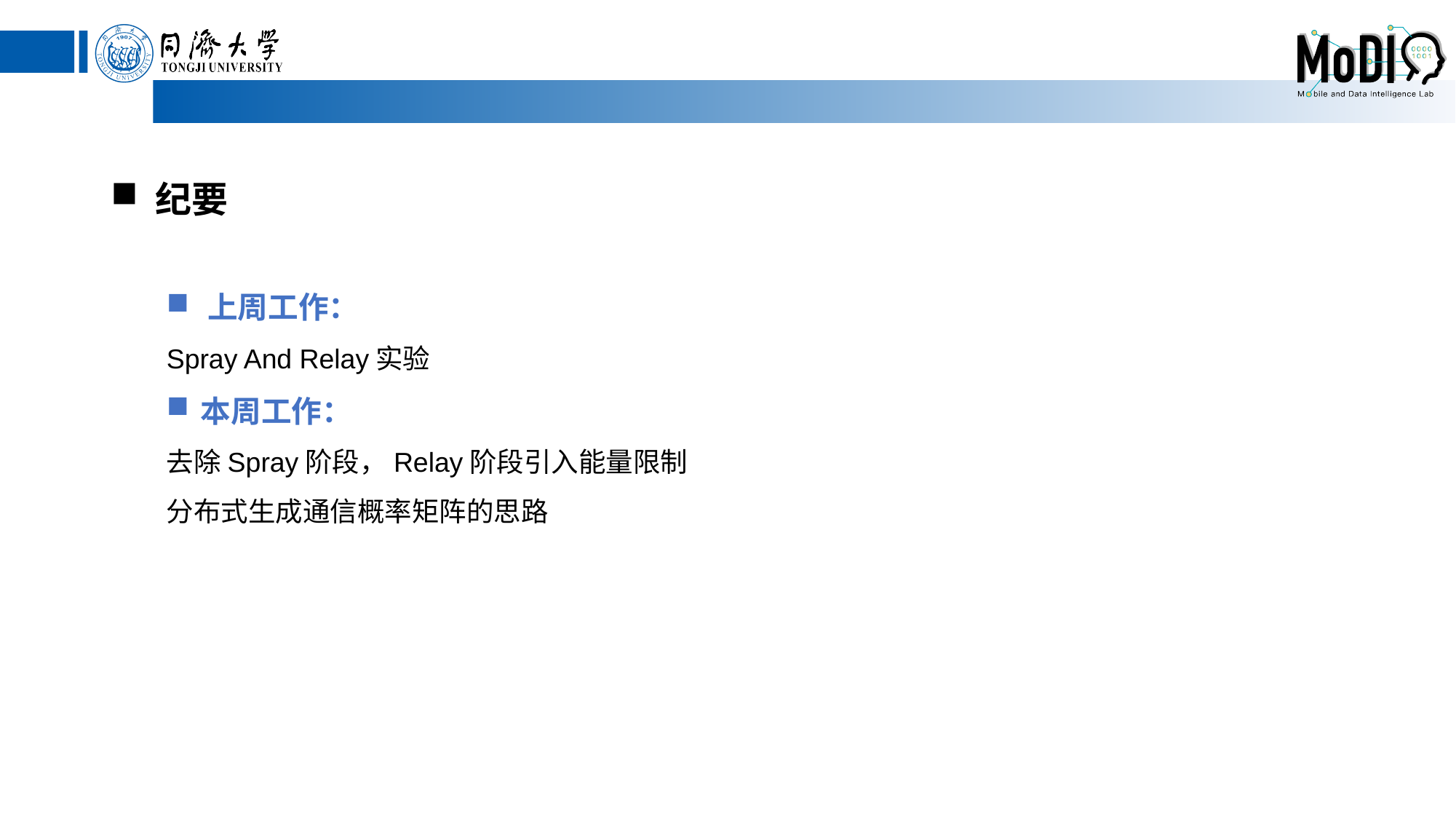

纪要
上周工作：
Spray And Relay实验
本周工作：
去除Spray阶段，Relay阶段引入能量限制
分布式生成通信概率矩阵的思路